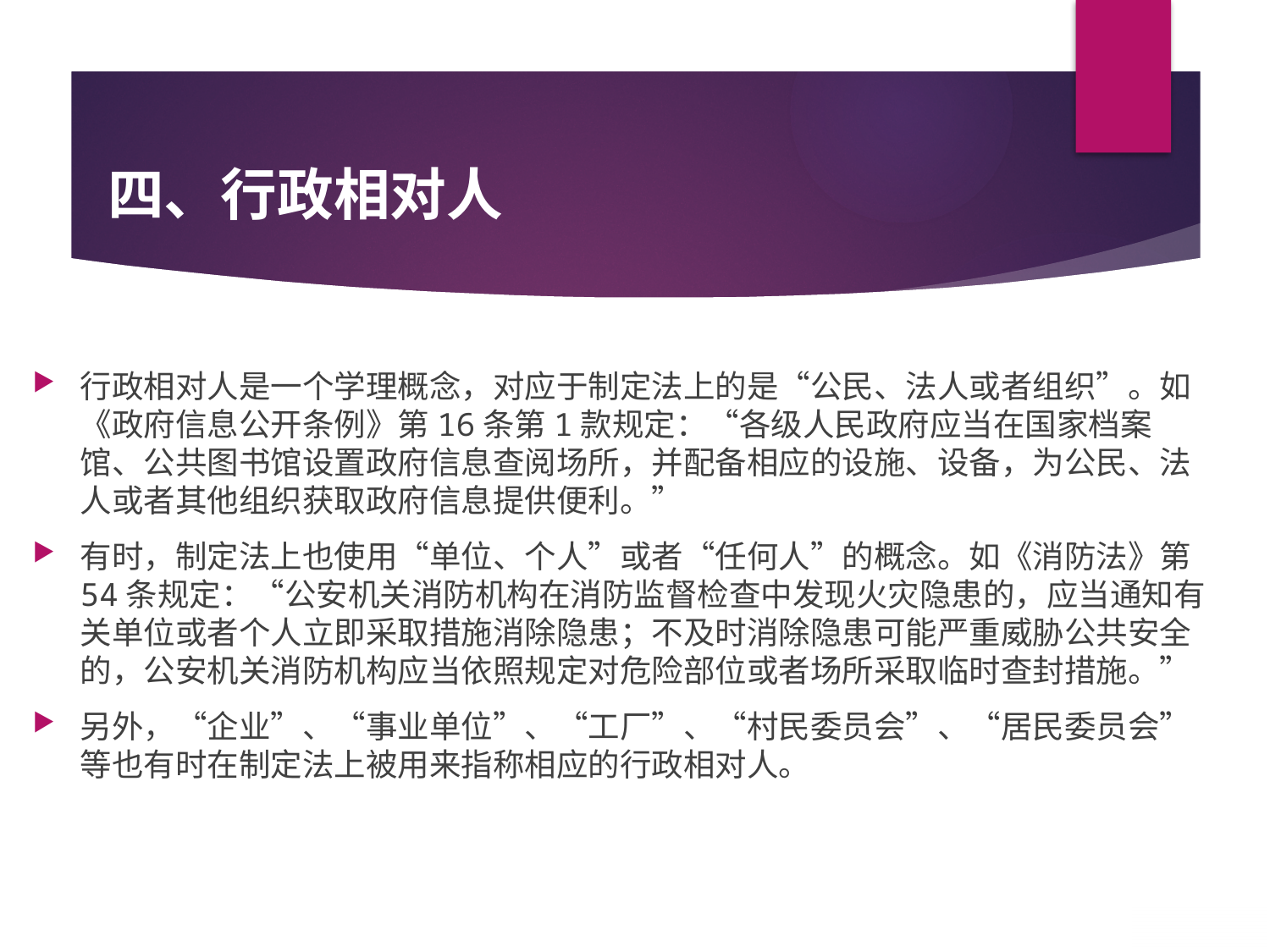

# 四、行政相对人
行政相对人是一个学理概念，对应于制定法上的是“公民、法人或者组织”。如《政府信息公开条例》第16条第1款规定：“各级人民政府应当在国家档案馆、公共图书馆设置政府信息查阅场所，并配备相应的设施、设备，为公民、法人或者其他组织获取政府信息提供便利。”
有时，制定法上也使用“单位、个人”或者“任何人”的概念。如《消防法》第54条规定：“公安机关消防机构在消防监督检查中发现火灾隐患的，应当通知有关单位或者个人立即采取措施消除隐患；不及时消除隐患可能严重威胁公共安全的，公安机关消防机构应当依照规定对危险部位或者场所采取临时查封措施。”
另外，“企业”、“事业单位”、“工厂”、“村民委员会”、“居民委员会”等也有时在制定法上被用来指称相应的行政相对人。